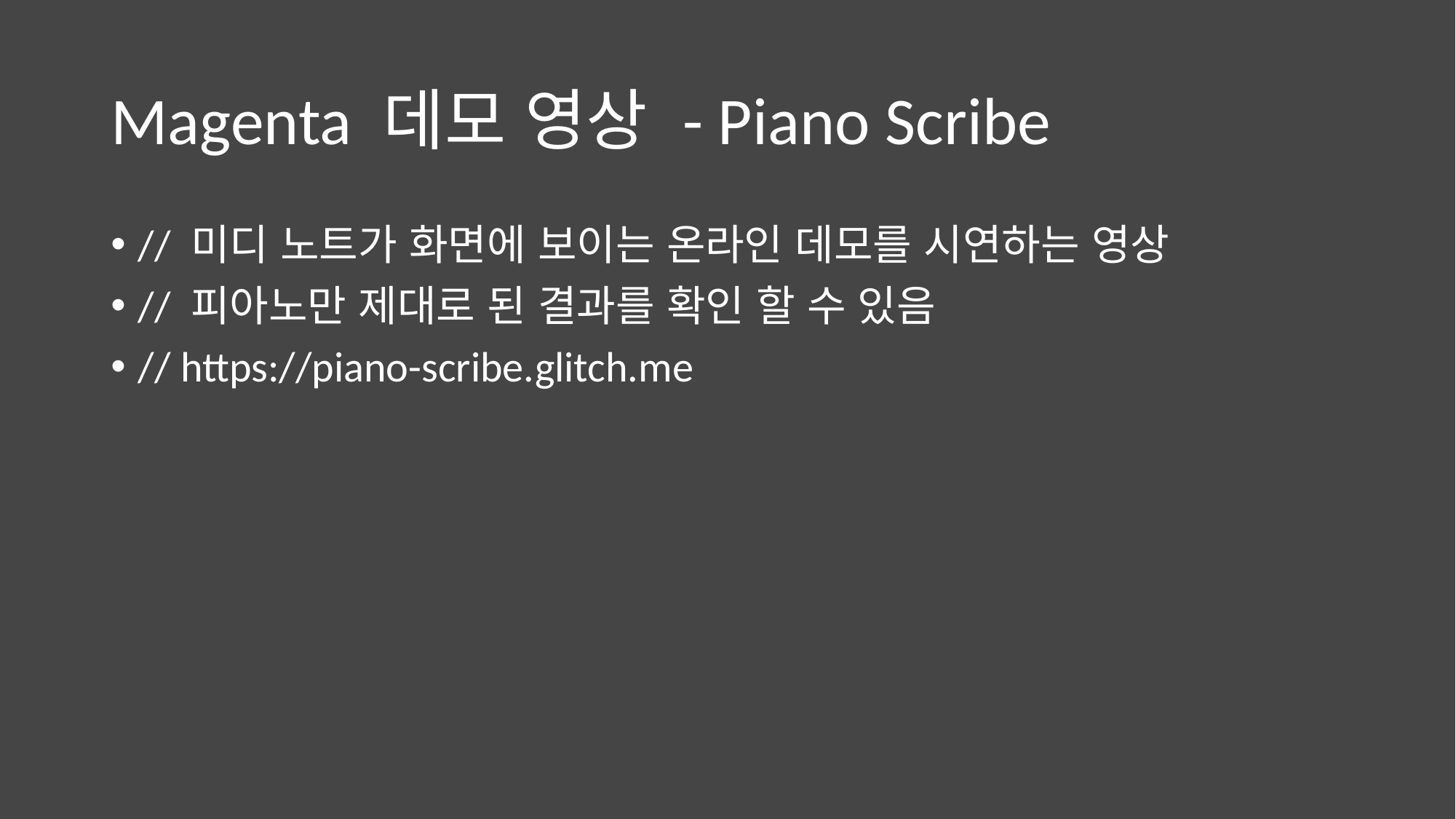

# Magenta 데모 영상 - Piano Scribe
// 미디 노트가 화면에 보이는 온라인 데모를 시연하는 영상
// 피아노만 제대로 된 결과를 확인 할 수 있음
// https://piano-scribe.glitch.me